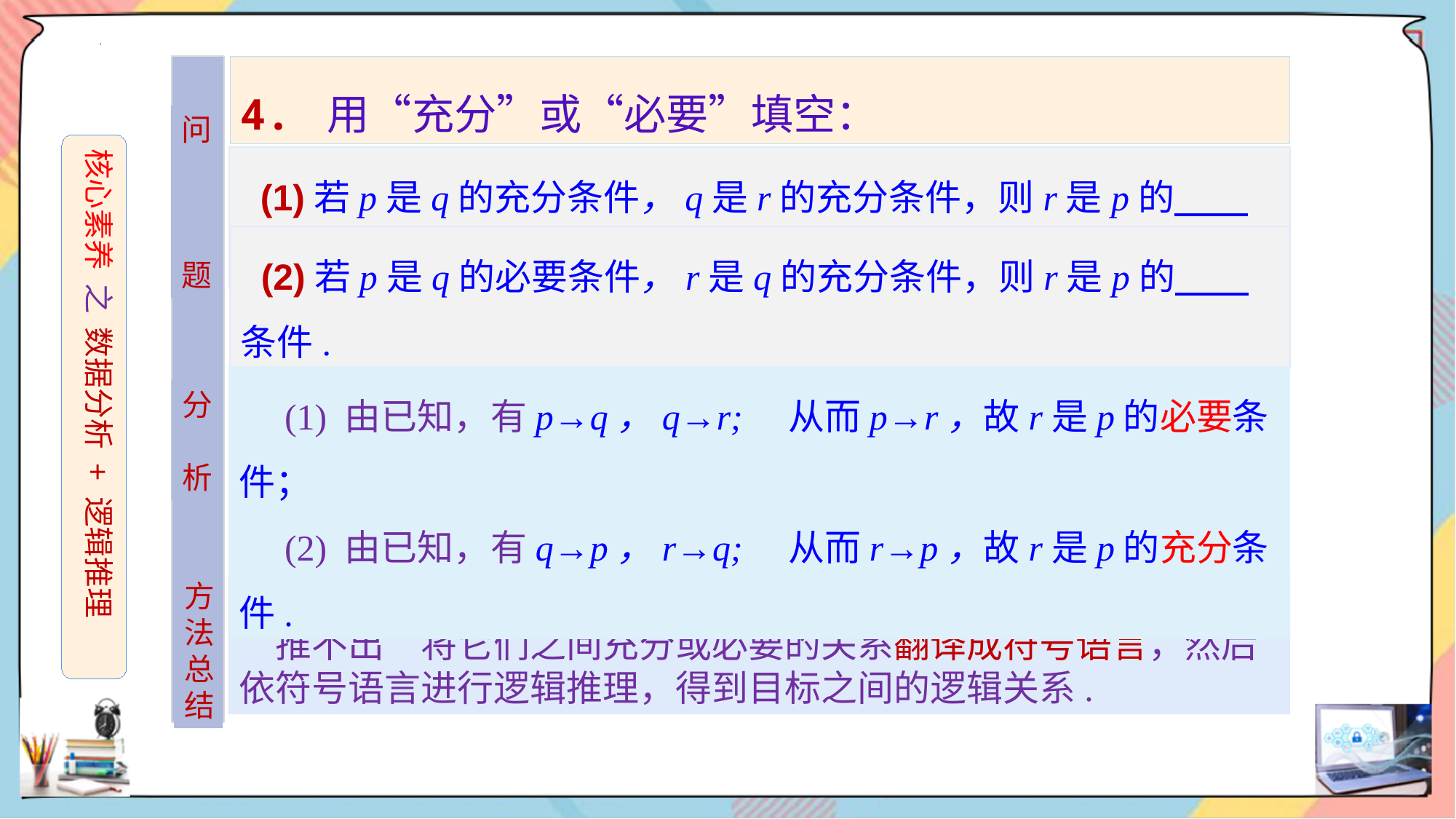

4. 用“充分”或“必要”填空：
问

题
核心素养  之  数据分析 + 逻辑推理
  (1)若p是q的充分条件，q是r的充分条件，则r是p的          条件；
  (2)若p是q的必要条件，r是q的充分条件，则r是p的          条件.
     (1) 由已知，有p→q，q→r;    从而p→r，故r是p的必要条件；
     (2) 由已知，有q→p，r→q;    从而r→p，故r是p的充分条件.
分

析
方法总结
      当有多个条件同时出现，关系比较复杂时，可以用“推出”或“推不出”将它们之间充分或必要的关系翻译成符号语言，然后依符号语言进行逻辑推理，得到目标之间的逻辑关系.